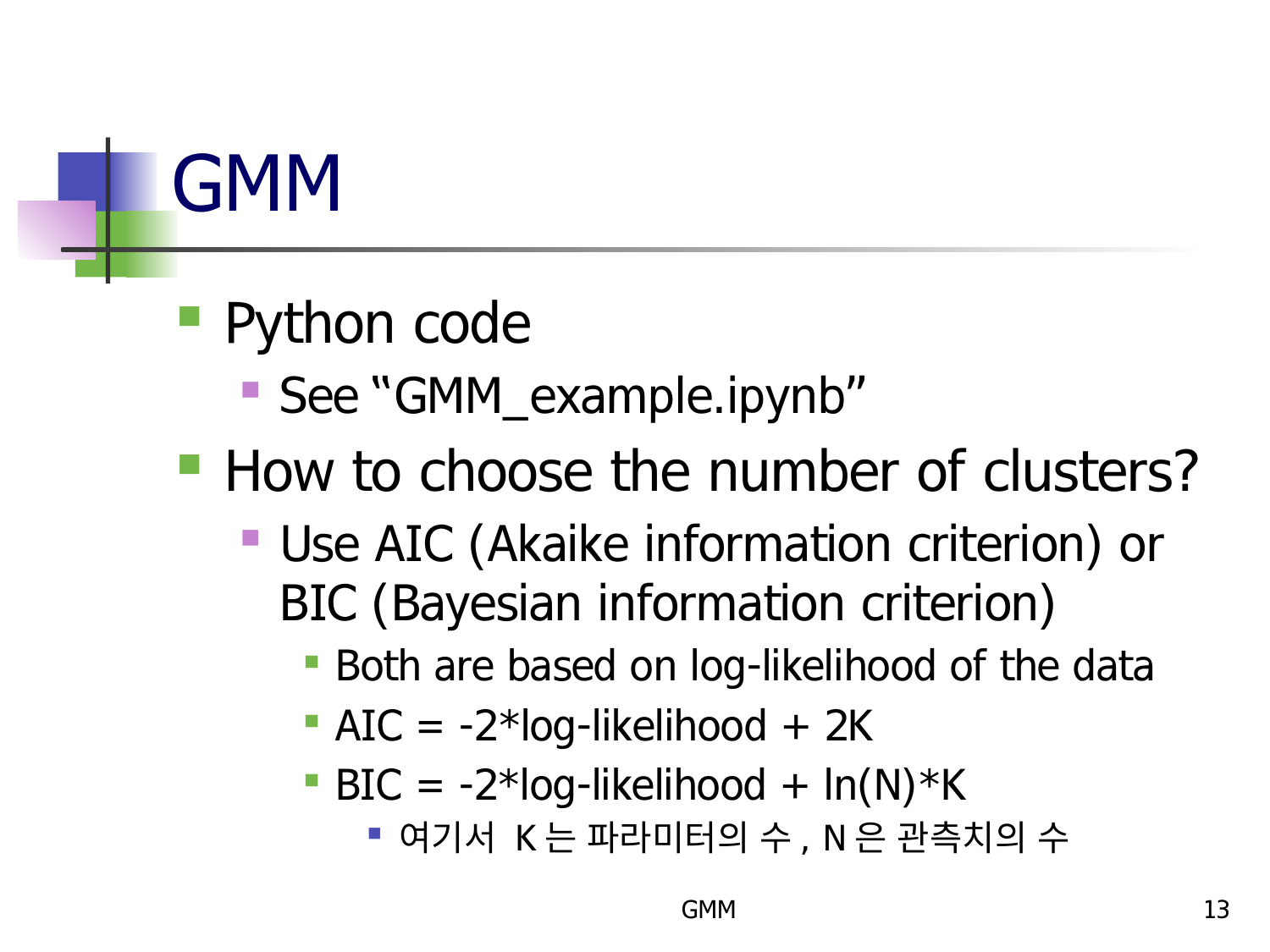

# GMM
Python code
See “GMM_example.ipynb”
How to choose the number of clusters?
Use AIC (Akaike information criterion) or BIC (Bayesian information criterion)
Both are based on log-likelihood of the data
AIC = -2*log-likelihood + 2K
BIC = -2*log-likelihood + ln(N)*K
여기서 K는 파라미터의 수, N은 관측치의 수
GMM
13